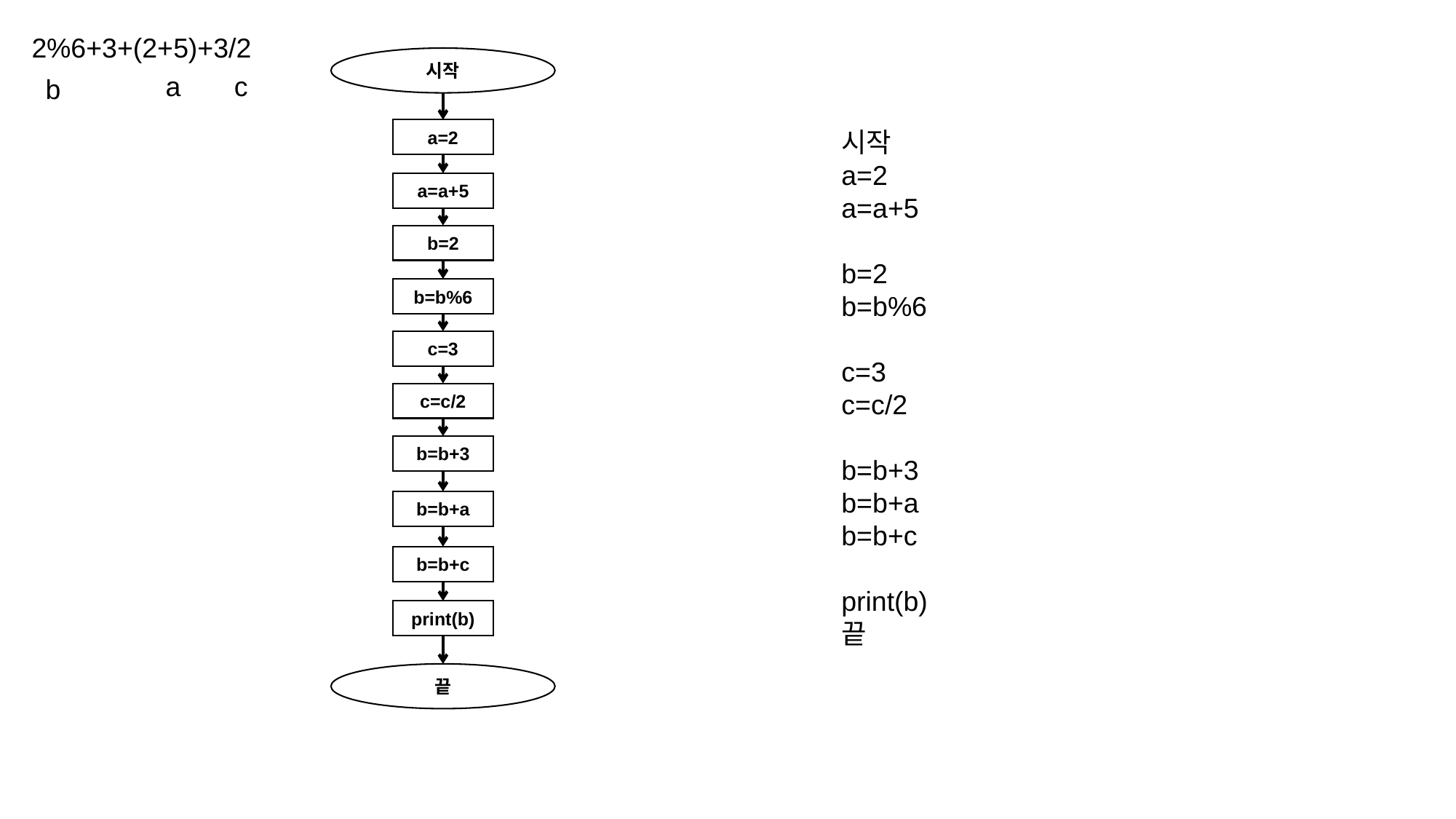

2%6+3+(2+5)+3/2
시작
a
c
b
a=2
시작
a=2
a=a+5
b=2
b=b%6
c=3
c=c/2
b=b+3
b=b+a
b=b+c
print(b)
끝
a=a+5
b=2
b=b%6
c=3
c=c/2
b=b+3
b=b+a
b=b+c
print(b)
끝